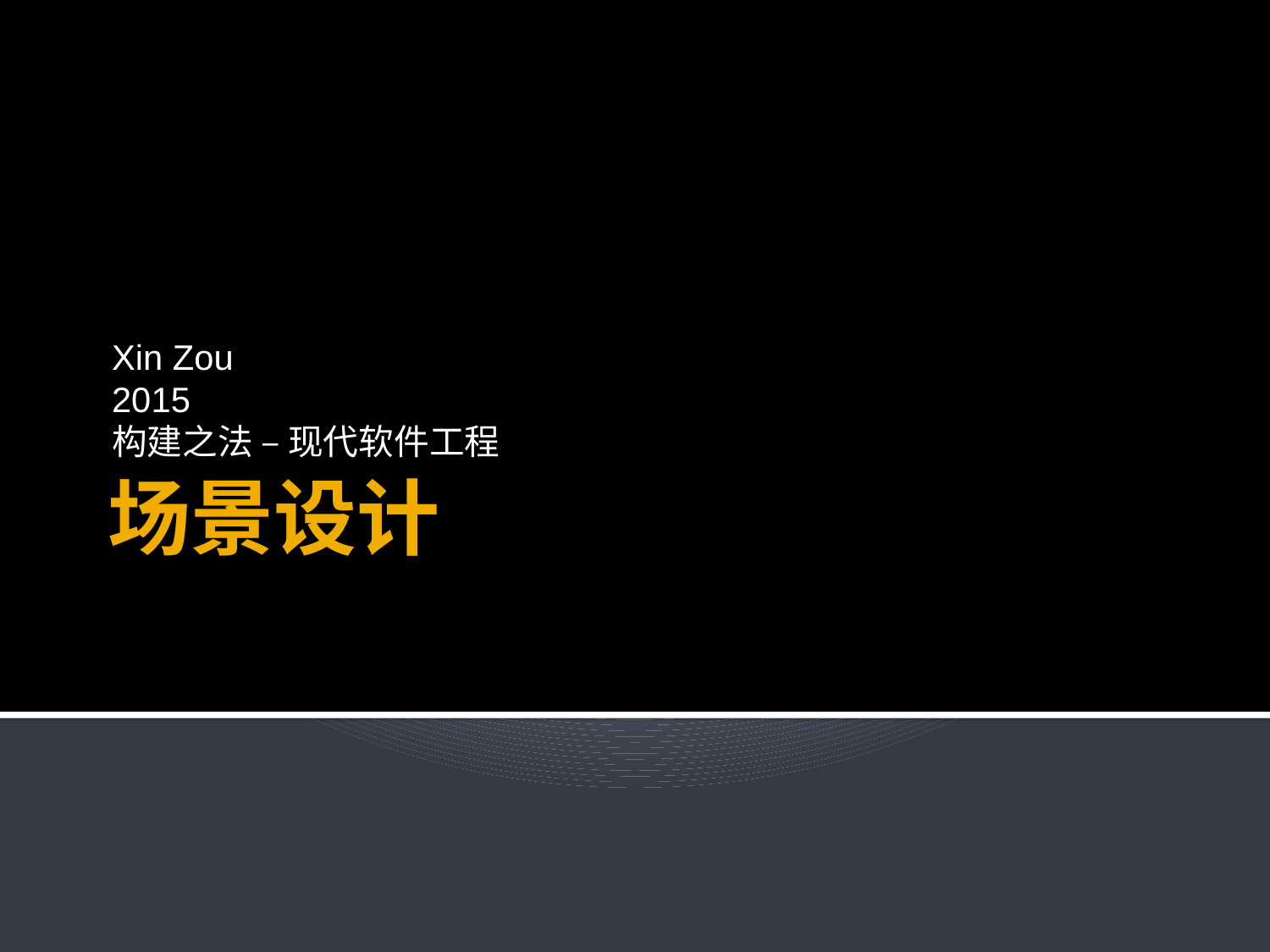

Xin Zou
2015
构建之法 – 现代软件工程
# 场景设计